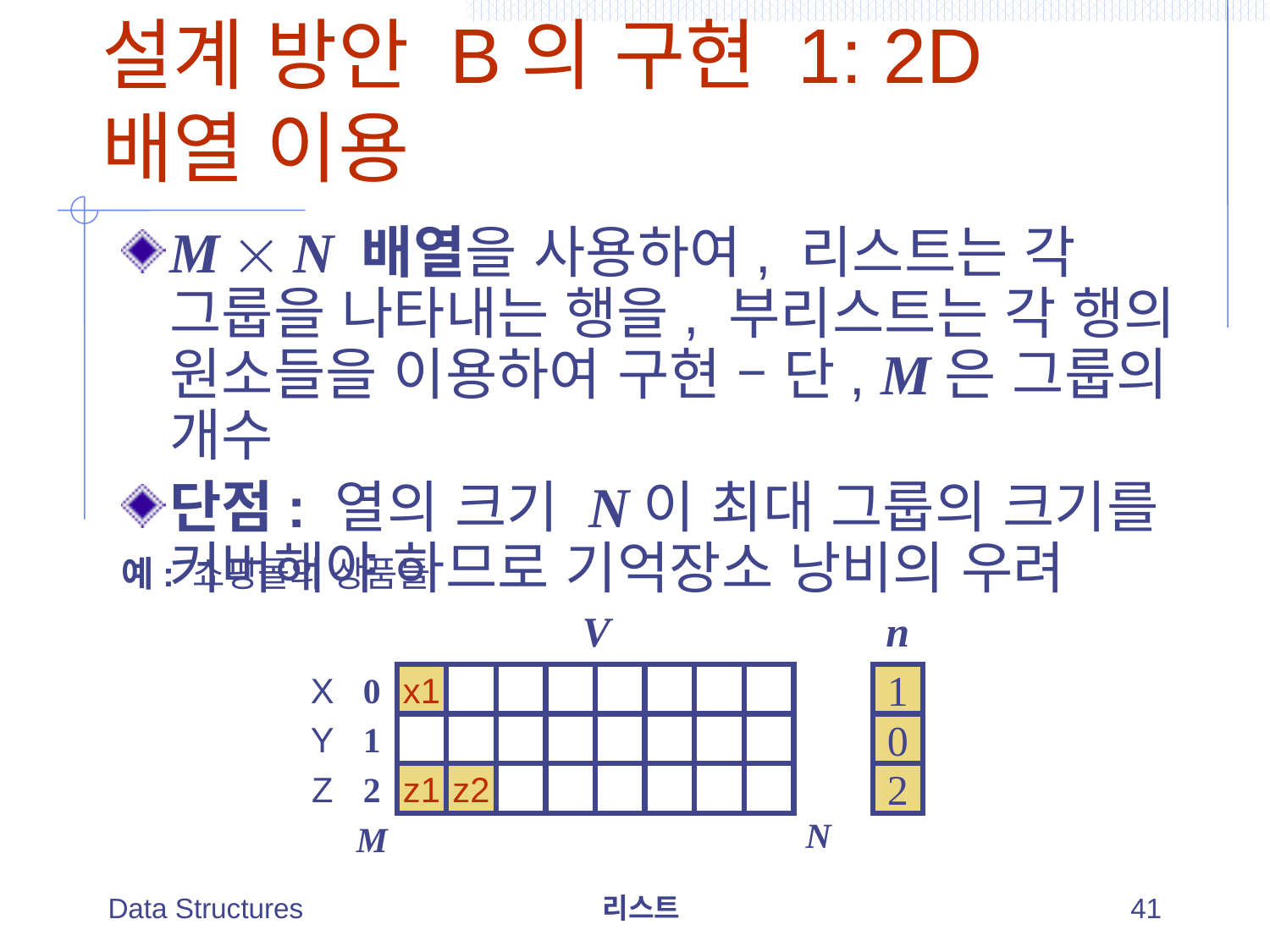

# 설계 방안 B의 구현 1: 2D 배열 이용
M × N 배열을 사용하여, 리스트는 각 그룹을 나타내는 행을, 부리스트는 각 행의 원소들을 이용하여 구현 – 단, M은 그룹의 개수
단점: 열의 크기 N이 최대 그룹의 크기를 커버해야 하므로 기억장소 낭비의 우려
예: 쇼핑몰의 상품들
V
n
X
0
x1

1
1

0
Y
2
z1
z2

2
Z
N
M
Data Structures
리스트
41